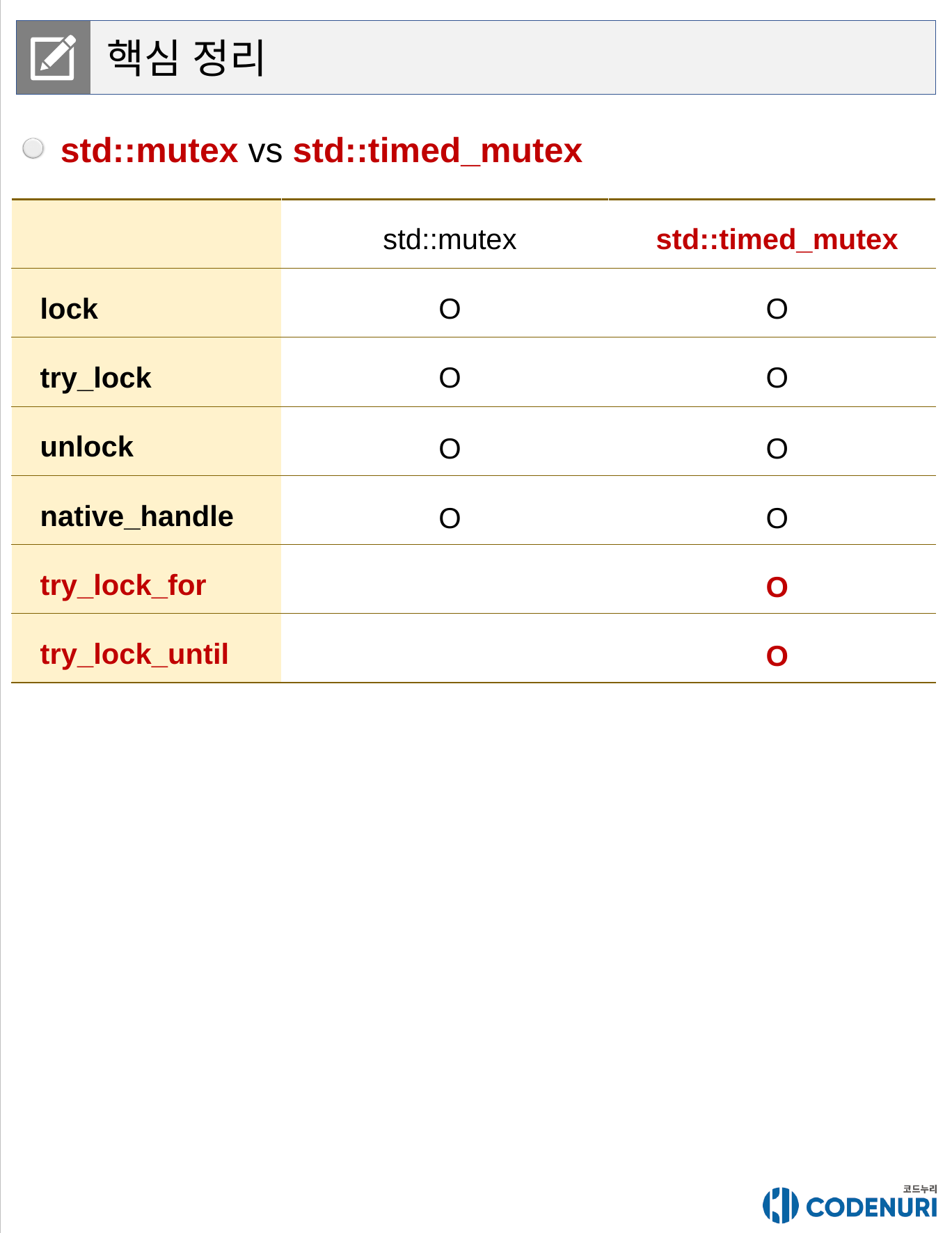

핵심 정리

std::mutex vs std::timed_mutex
|  | std::mutex | std::timed\_mutex |
| --- | --- | --- |
| lock | O | O |
| try\_lock | O | O |
| unlock | O | O |
| native\_handle | O | O |
| try\_lock\_for |  | O |
| try\_lock\_until |  | O |